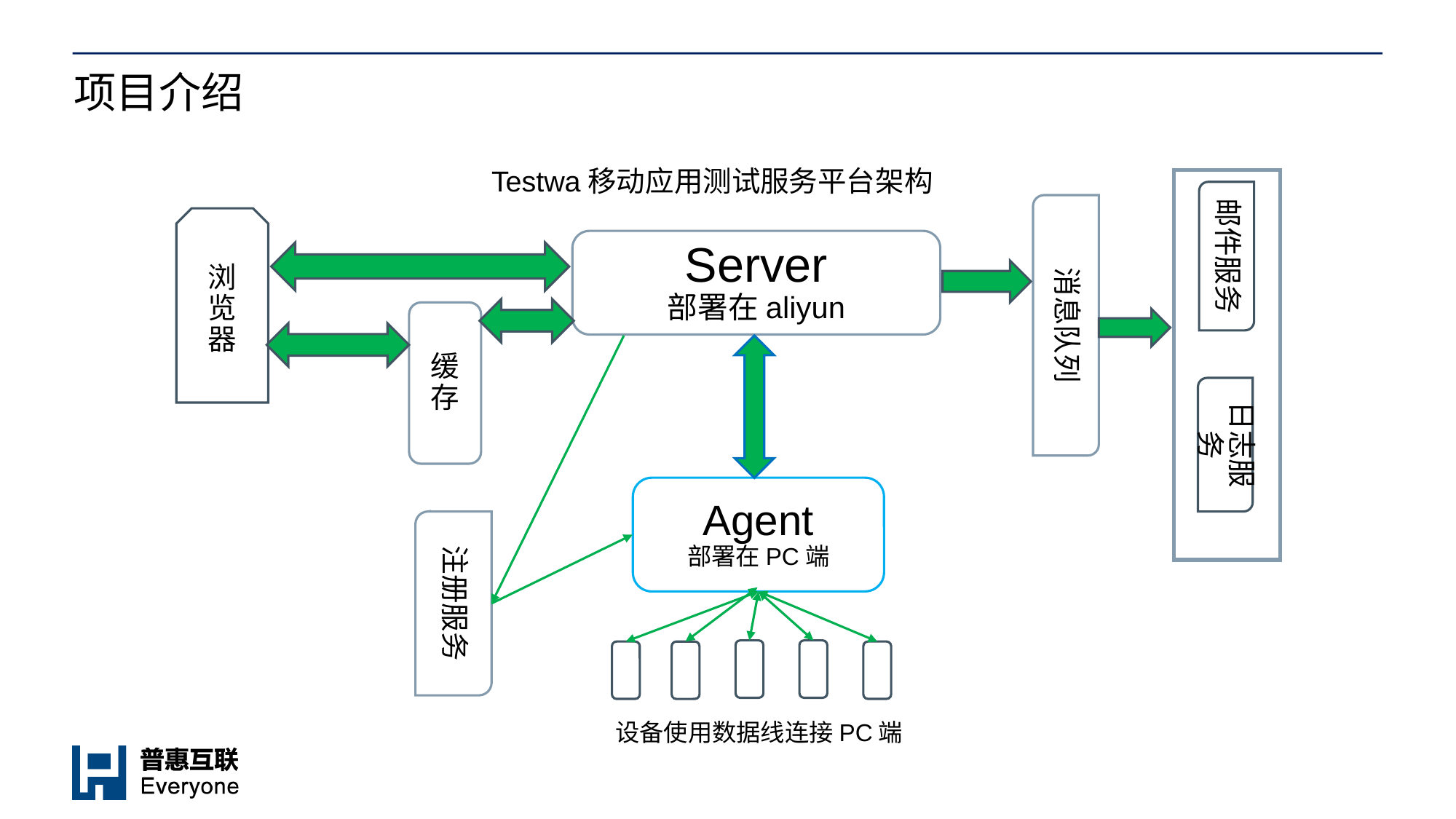

# 项目介绍
Testwa移动应用测试服务平台架构

邮件服务
消息队列
Server
部署在aliyun
Agent
部署在PC端

设备使用数据线连接PC端

日志服务

注册服务
浏览器

缓存